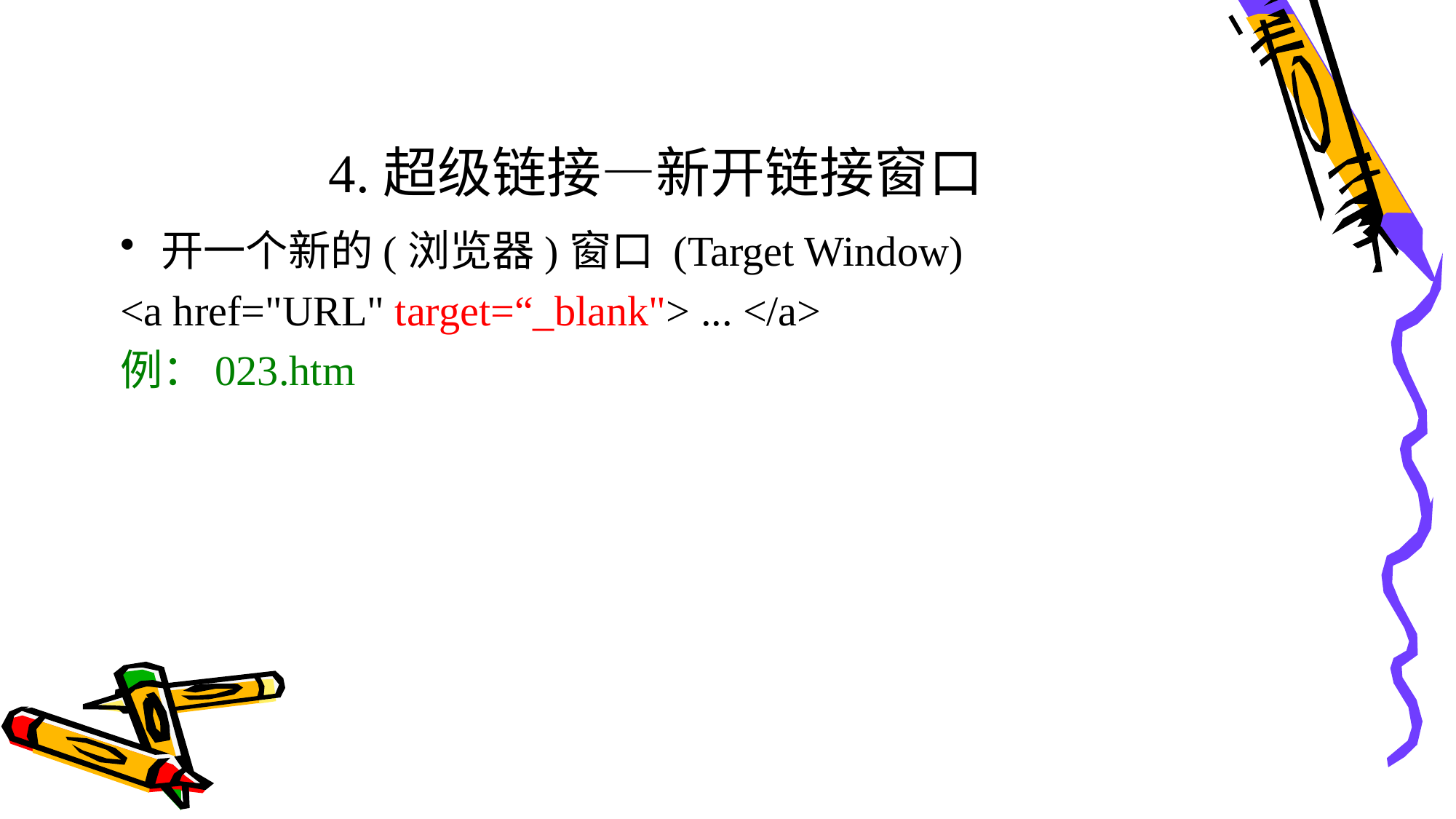

# 4.超级链接—新开链接窗口
开一个新的(浏览器)窗口 (Target Window)
<a href="URL" target=“_blank"> ... </a>
例：023.htm